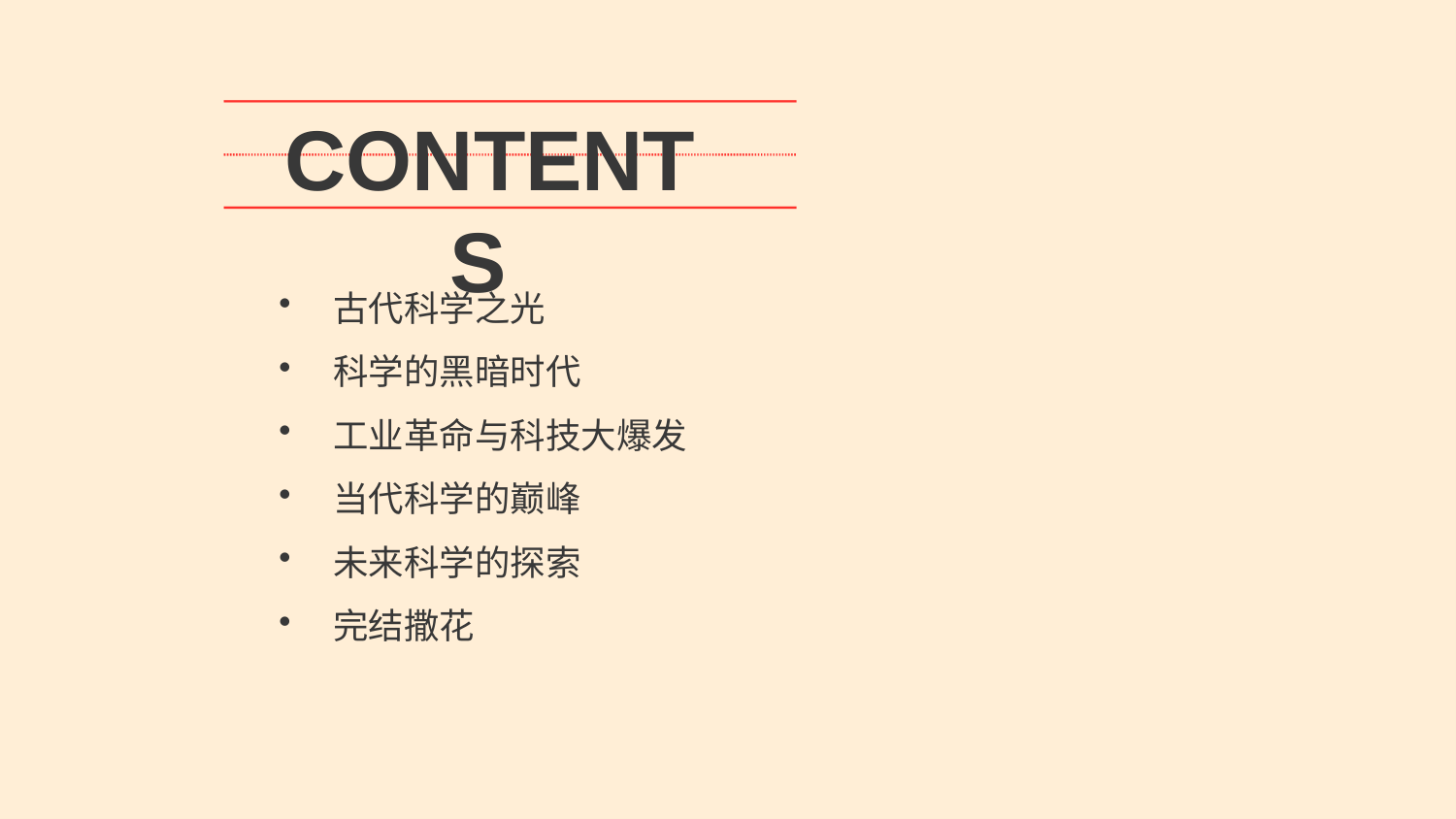

CONTENTS
古代科学之光
科学的黑暗时代
工业革命与科技大爆发
当代科学的巅峰
未来科学的探索
完结撒花